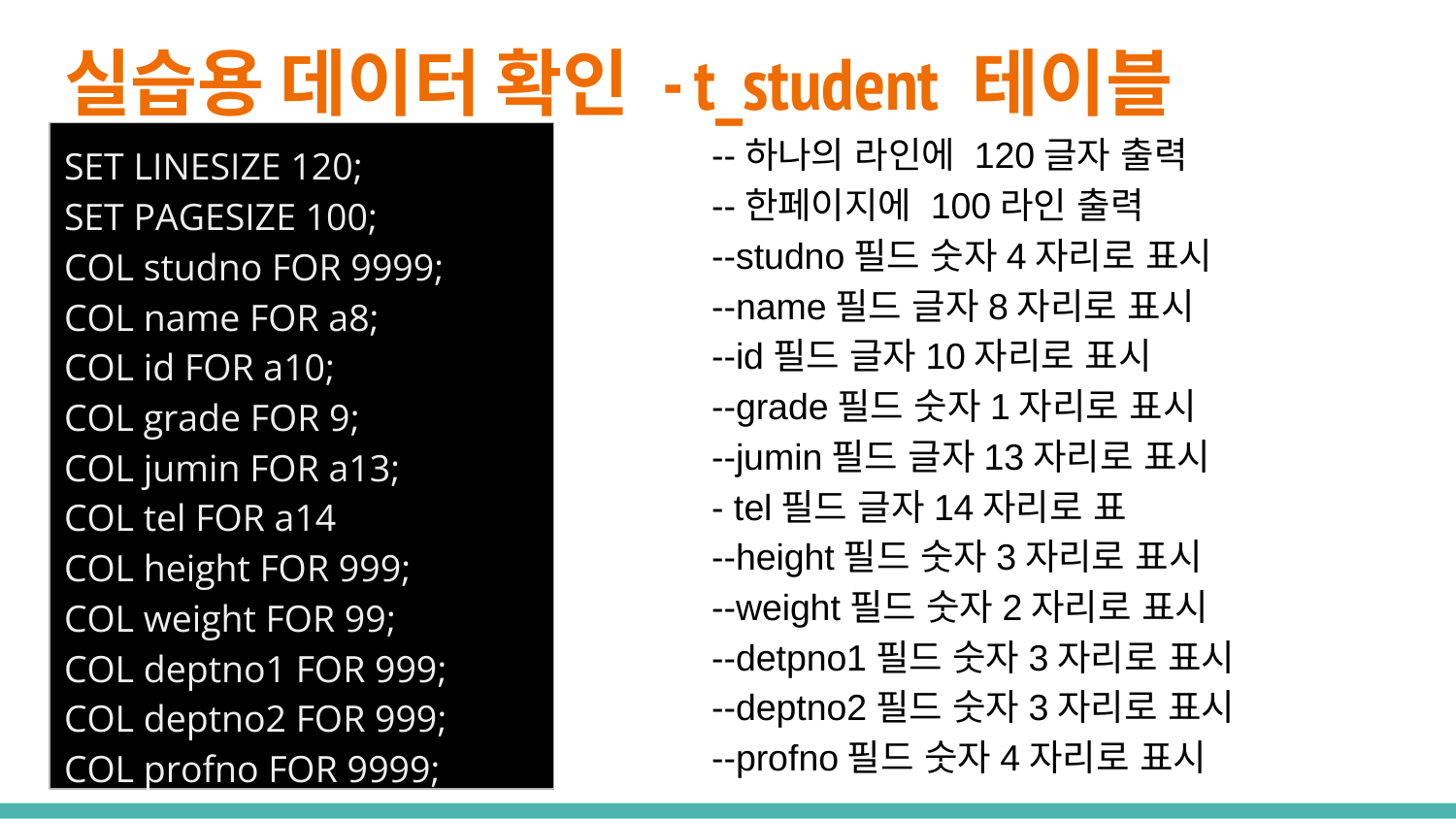

# 실습용 데이터 확인 - t_student 테이블
SET LINESIZE 120;
SET PAGESIZE 100;
COL studno FOR 9999;
COL name FOR a8;
COL id FOR a10;
COL grade FOR 9;
COL jumin FOR a13;
COL tel FOR a14
COL height FOR 999;
COL weight FOR 99;
COL deptno1 FOR 999;
COL deptno2 FOR 999;
COL profno FOR 9999;

--하나의 라인에 120글자 출력
--한페이지에 100라인 출력
--studno필드 숫자4자리로 표시
--name필드 글자8자리로 표시
--id필드 글자10자리로 표시
--grade필드 숫자1자리로 표시
--jumin필드 글자13자리로 표시
- tel필드 글자14자리로 표
--height필드 숫자3자리로 표시
--weight필드 숫자2자리로 표시
--detpno1필드 숫자3자리로 표시
--deptno2필드 숫자3자리로 표시
--profno필드 숫자4자리로 표시